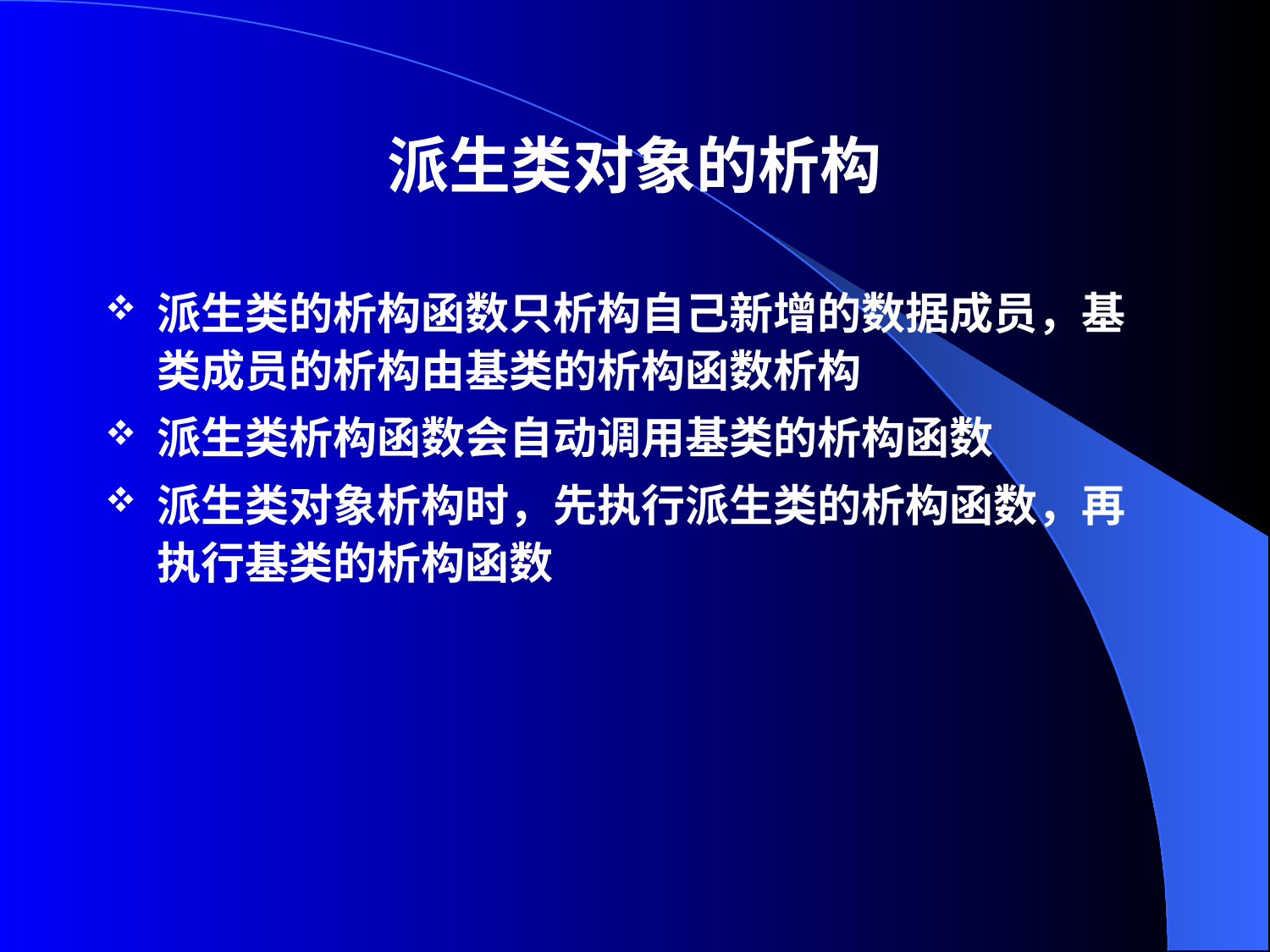

# 派生类对象的析构
派生类的析构函数只析构自己新增的数据成员，基类成员的析构由基类的析构函数析构
派生类析构函数会自动调用基类的析构函数
派生类对象析构时，先执行派生类的析构函数，再执行基类的析构函数